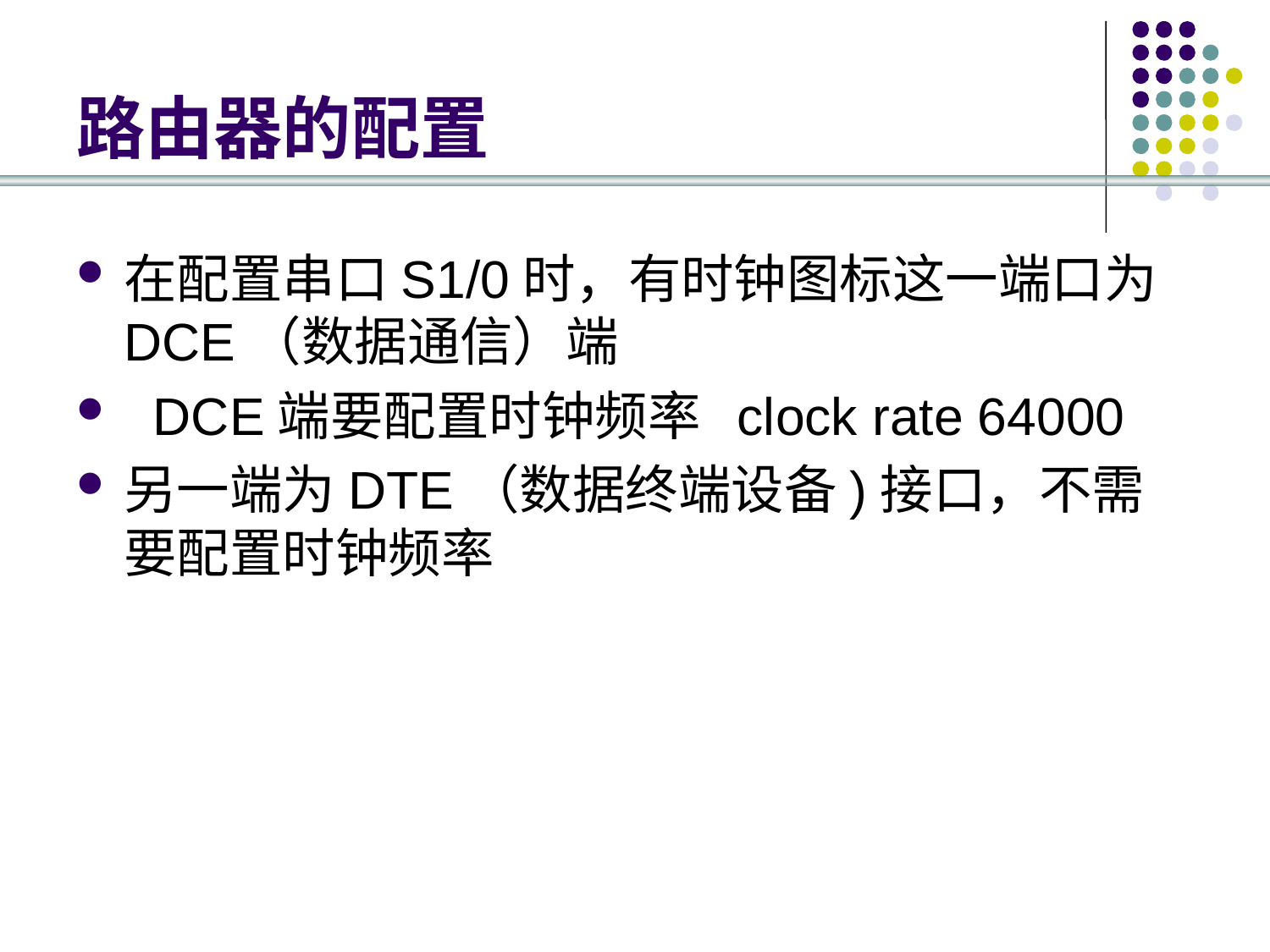

# 路由器的配置
在配置串口S1/0时，有时钟图标这一端口为DCE（数据通信）端
  DCE端要配置时钟频率  clock rate 64000
另一端为DTE（数据终端设备)接口，不需要配置时钟频率